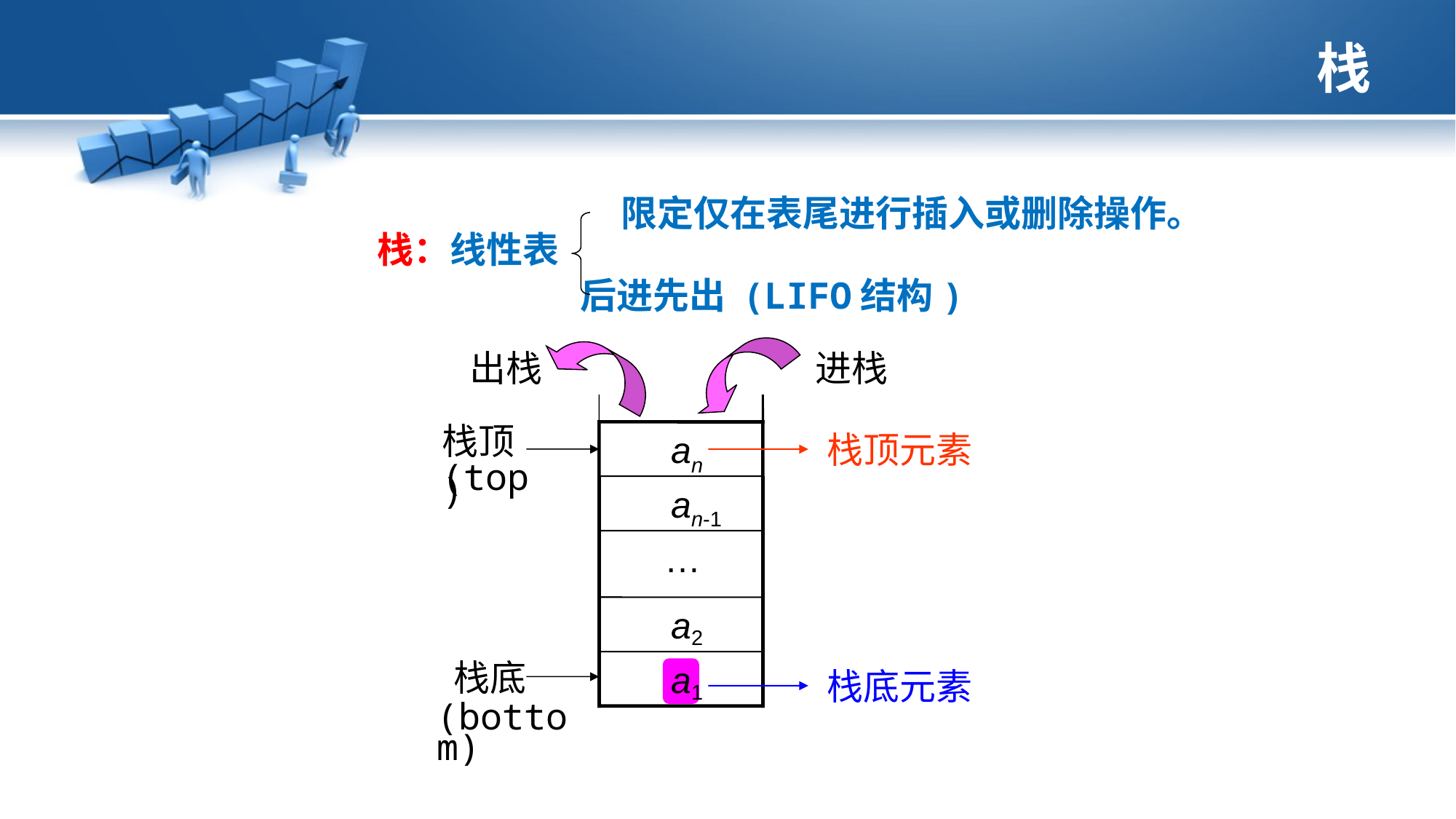

# 栈
限定仅在表尾进行插入或删除操作。

栈：线性表
后进先出 (LIFO结构)
出栈
进栈

      an

      an-1

…
      a2

      a1

栈顶
(top)
 栈顶元素

 栈底
(bottom)

 栈底元素